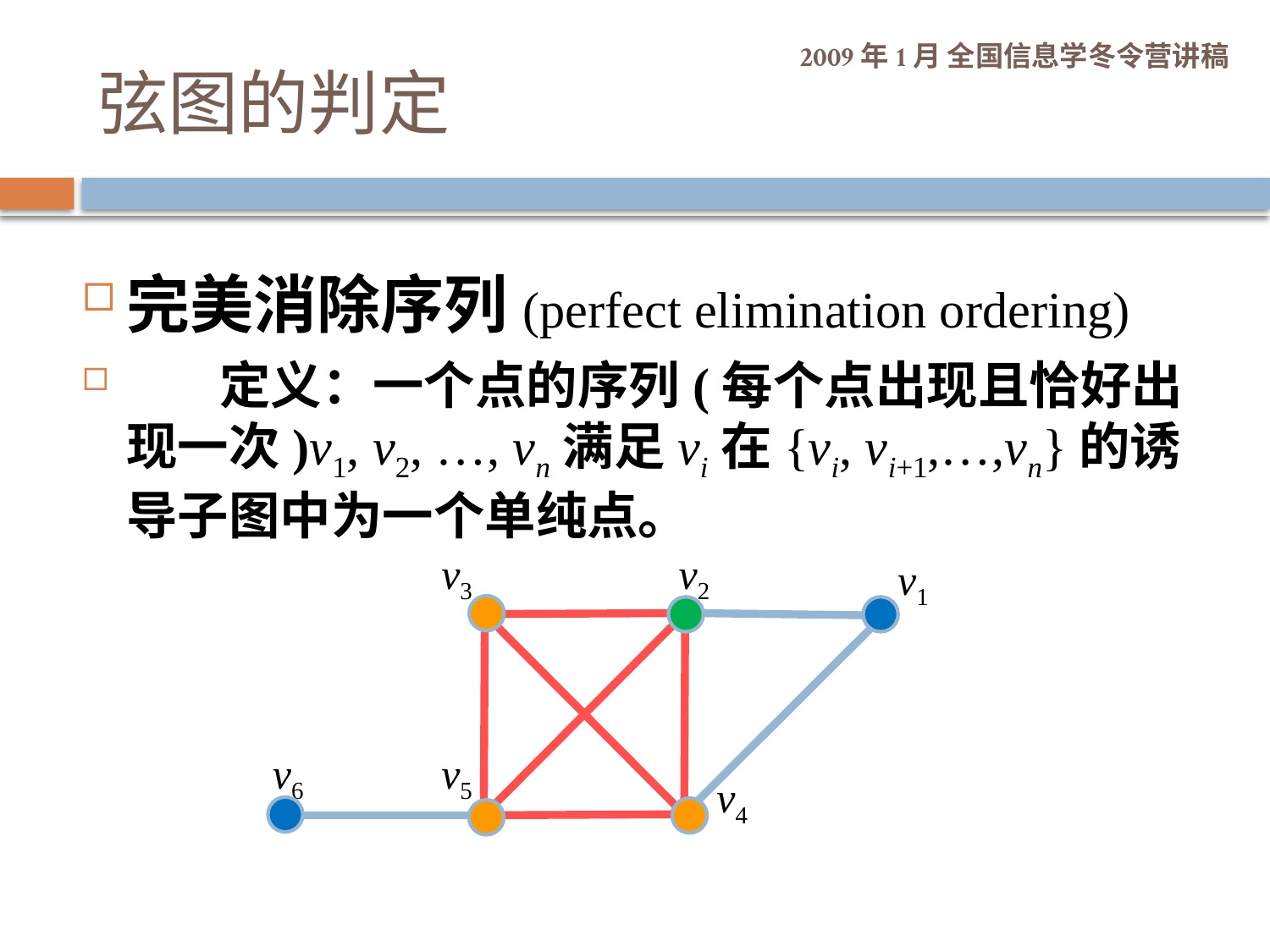

# 弦图的判定
完美消除序列(perfect elimination ordering)
       定义：一个点的序列(每个点出现且恰好出现一次)v1, v2, …, vn满足vi在{vi, vi+1,…,vn}的诱导子图中为一个单纯点。

v3
v2
v1

v6
v5
v4